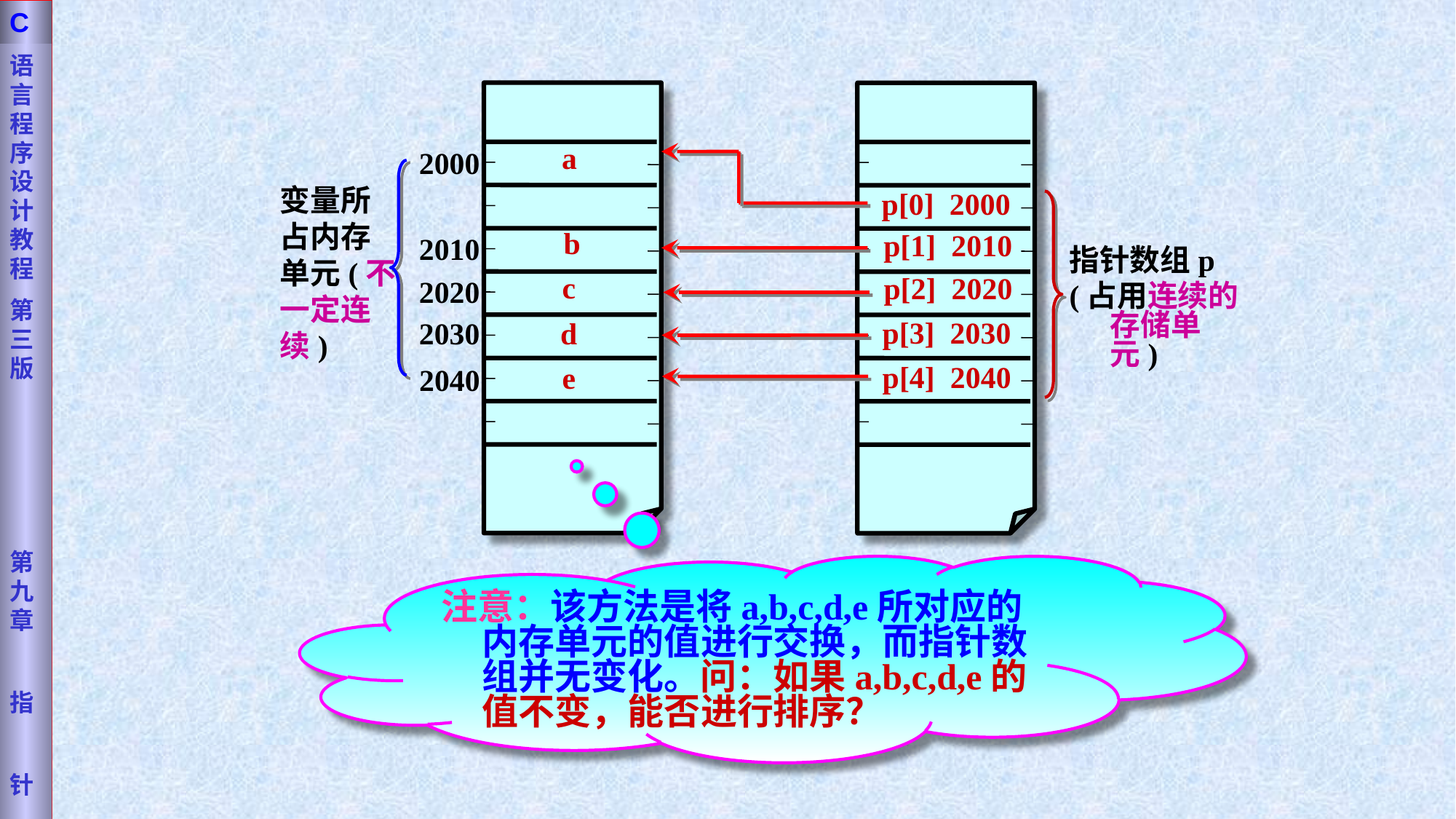

语言程序设计教程
第三版

第九章

指

针
C

a
b
c
d
e
2000
2010
2020
2030
2040

变量所占内存单元(不一定连续)

p[0]  2000
p[1]  2010
p[2]  2020
p[3]  2030
p[4]  2040

指针数组p
(占用连续的存储单元)

注意：该方法是将a,b,c,d,e所对应的内存单元的值进行交换，而指针数组并无变化。问：如果a,b,c,d,e的值不变，能否进行排序？